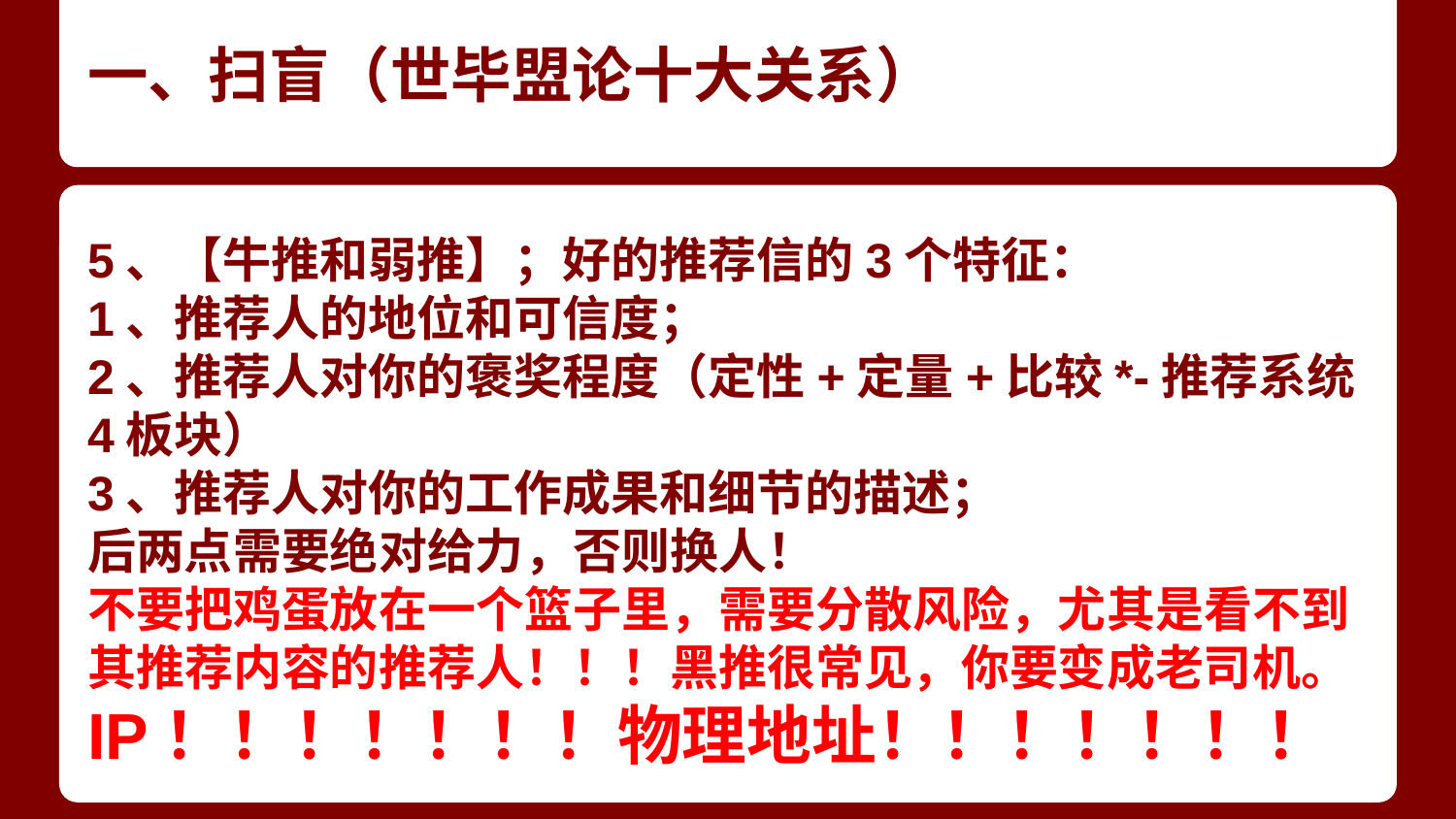

# 一、扫盲（世毕盟论十大关系）
5、【牛推和弱推】；好的推荐信的3个特征：
1、推荐人的地位和可信度；
2、推荐人对你的褒奖程度（定性+定量+比较*-推荐系统4板块）
3、推荐人对你的工作成果和细节的描述；
后两点需要绝对给力，否则换人！
不要把鸡蛋放在一个篮子里，需要分散风险，尤其是看不到其推荐内容的推荐人！！！黑推很常见，你要变成老司机。
IP！！！！！！！物理地址！！！！！！！